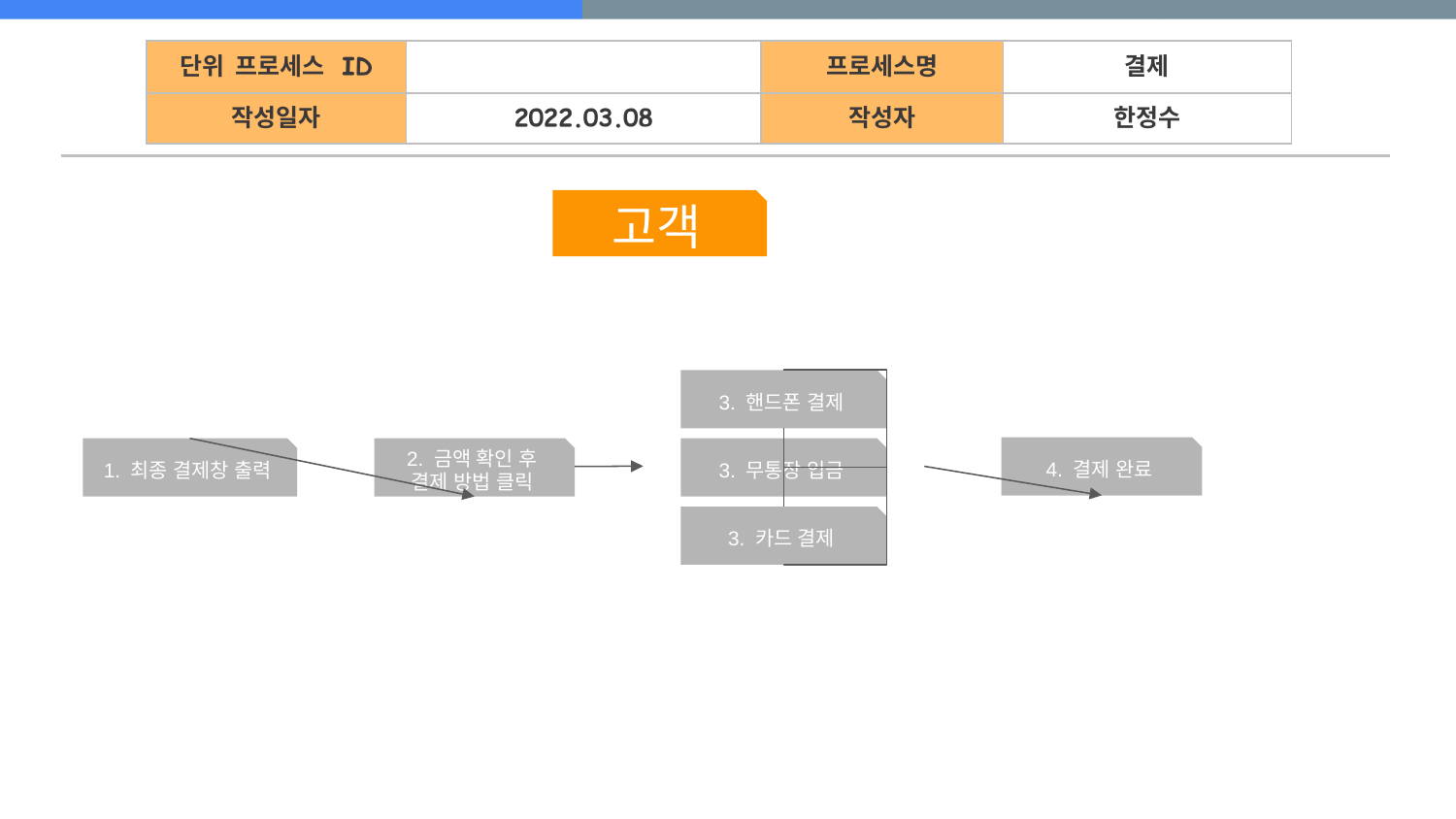

| 단위 프로세스 ID |  | 프로세스명 | 결제 |
| --- | --- | --- | --- |
| 작성일자 | 2022.03.08 | 작성자 | 한정수 |
고객
3. 핸드폰 결제
4. 결제 완료
2. 금액 확인 후
결제 방법 클릭
1. 최종 결제창 출력
3. 무통장 입금
3. 카드 결제